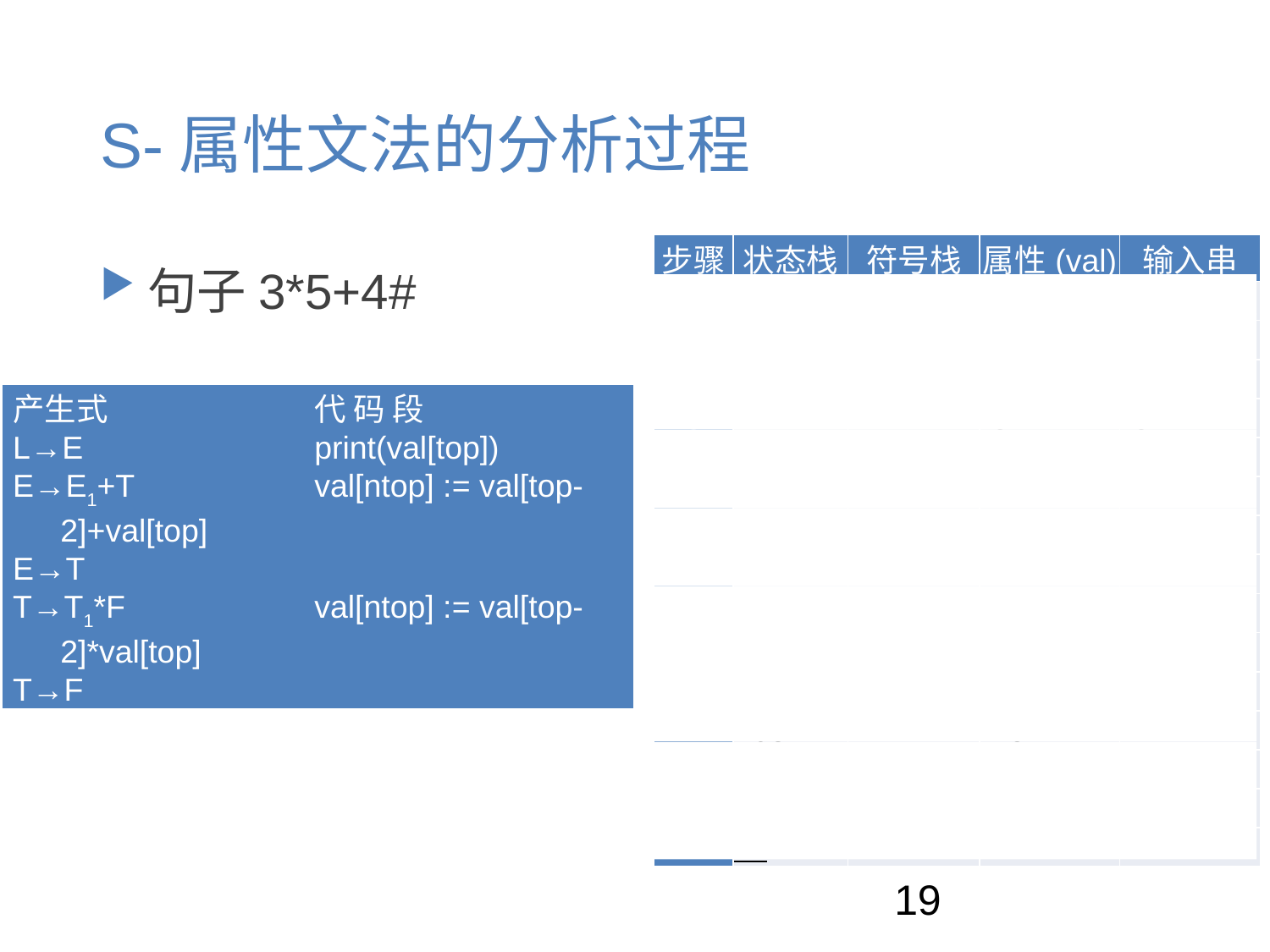

# S-属性文法的分析过程
| 步骤 | 状态栈 | 符号栈 | 属性(val) | 输入串 |
| --- | --- | --- | --- | --- |
| 0 | 0 | # | - | 3\*5+4# |
| 1 | 5 | #3 | -3 | \*5+4# |
| 2 | 3 | #F | -3 | \*5+4# |
| 3 | 2 | #T | -3 | \*5+4# |
| 4 | 27 | #T\* | -3- | 5+4# |
| 5 | 275 | #T\*5 | -3-5 | +4# |
| 6 | 2710 | #T\*F | -3-5 | +4# |
| 7 | 2 | #T | -15 | +4# |
| 8 | 1 | #E | -15 | +4# |
| 9 | 16 | #E+ | -15- | 4# |
| 10 | 165 | #E+4 | -15-4 | # |
| 11 | 163 | #E+F | -15-4 | # |
| 11 | 169 | #E+T | -15-4 | # |
| 12 | 1 | #E | -19 | # |
| 13 | 11 | #L | -19 |  |
句子3*5+4#

产生式 		代 码 段
L→E		print(val[top])
E→E1+T		val[ntop] := val[top-2]+val[top]
E→T
T→T1*F		val[ntop] := val[top-2]*val[top]
T→F
F→ (E)		val[ntop] :=val[top-1]
F→digit

19